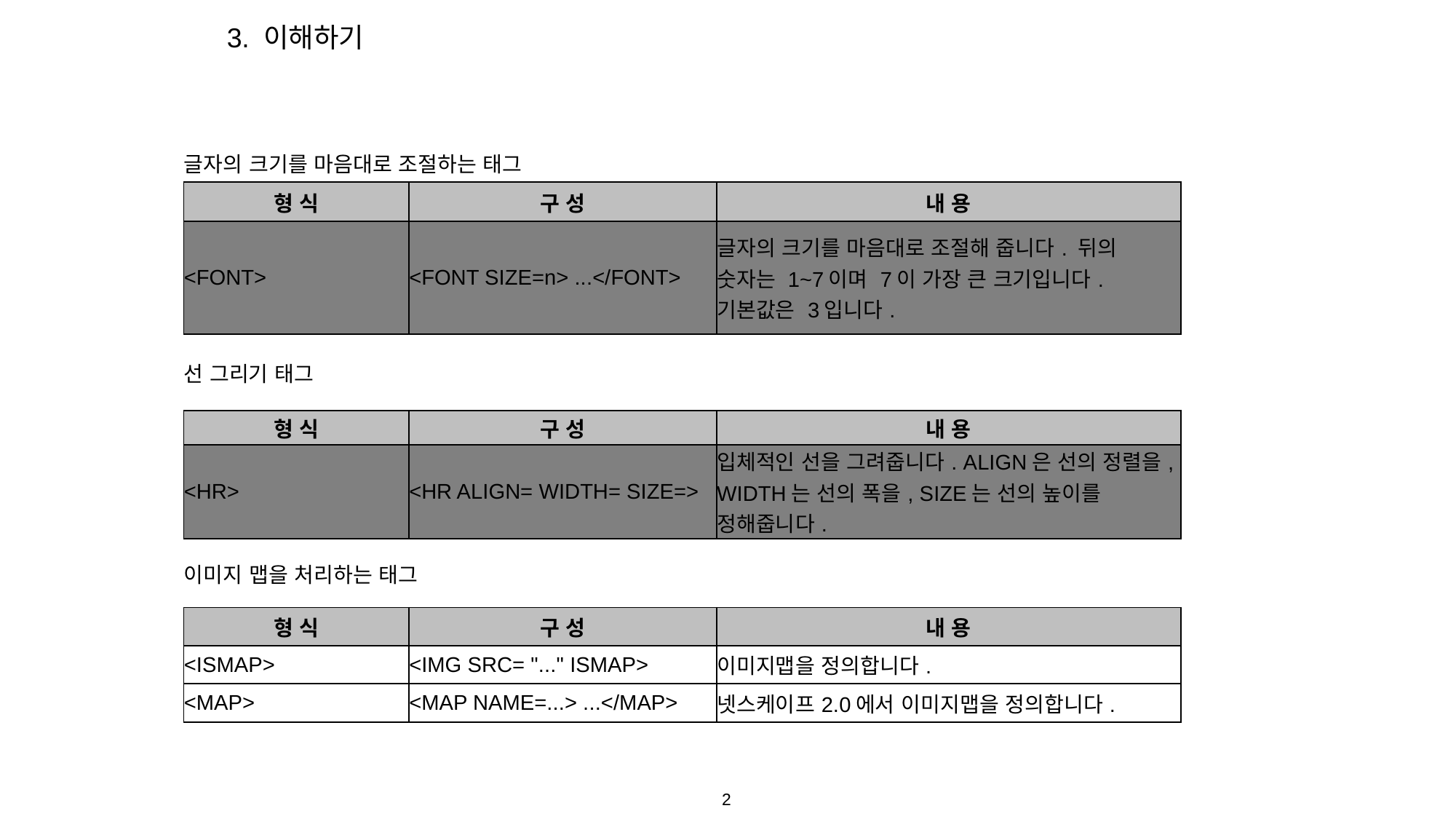

3. 이해하기
| 글자의 크기를 마음대로 조절하는 태그 |  |  |
| --- | --- | --- |
| 형 식 | 구 성 | 내 용 |
| <FONT> | <FONT SIZE=n> ...</FONT> | 글자의 크기를 마음대로 조절해 줍니다. 뒤의 숫자는 1~7이며 7이 가장 큰 크기입니다. 기본값은 3입니다. |
| 선 그리기 태그 |  |  |
| 형 식 | 구 성 | 내 용 |
| <HR> | <HR ALIGN= WIDTH= SIZE=> | 입체적인 선을 그려줍니다. ALIGN은 선의 정렬을, WIDTH는 선의 폭을, SIZE는 선의 높이를 정해줍니다. |
| 이미지 맵을 처리하는 태그 |  |  |
| 형 식 | 구 성 | 내 용 |
| <ISMAP> | <IMG SRC= "..." ISMAP> | 이미지맵을 정의합니다. |
| <MAP> | <MAP NAME=...> ...</MAP> | 넷스케이프2.0에서 이미지맵을 정의합니다. |

2